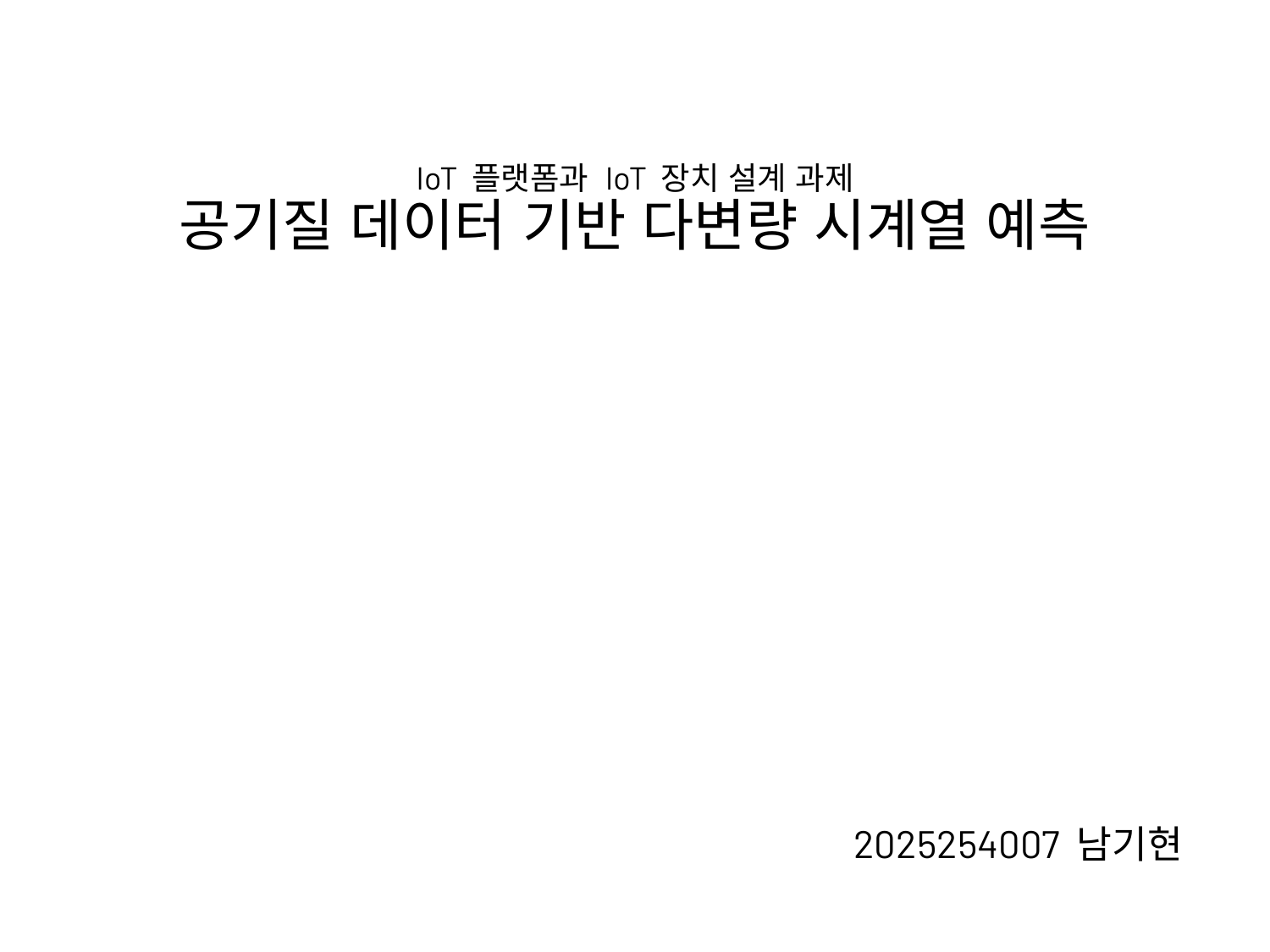

# IoT 플랫폼과 IoT 장치 설계 과제 공기질 데이터 기반 다변량 시계열 예측
2025254007 남기현